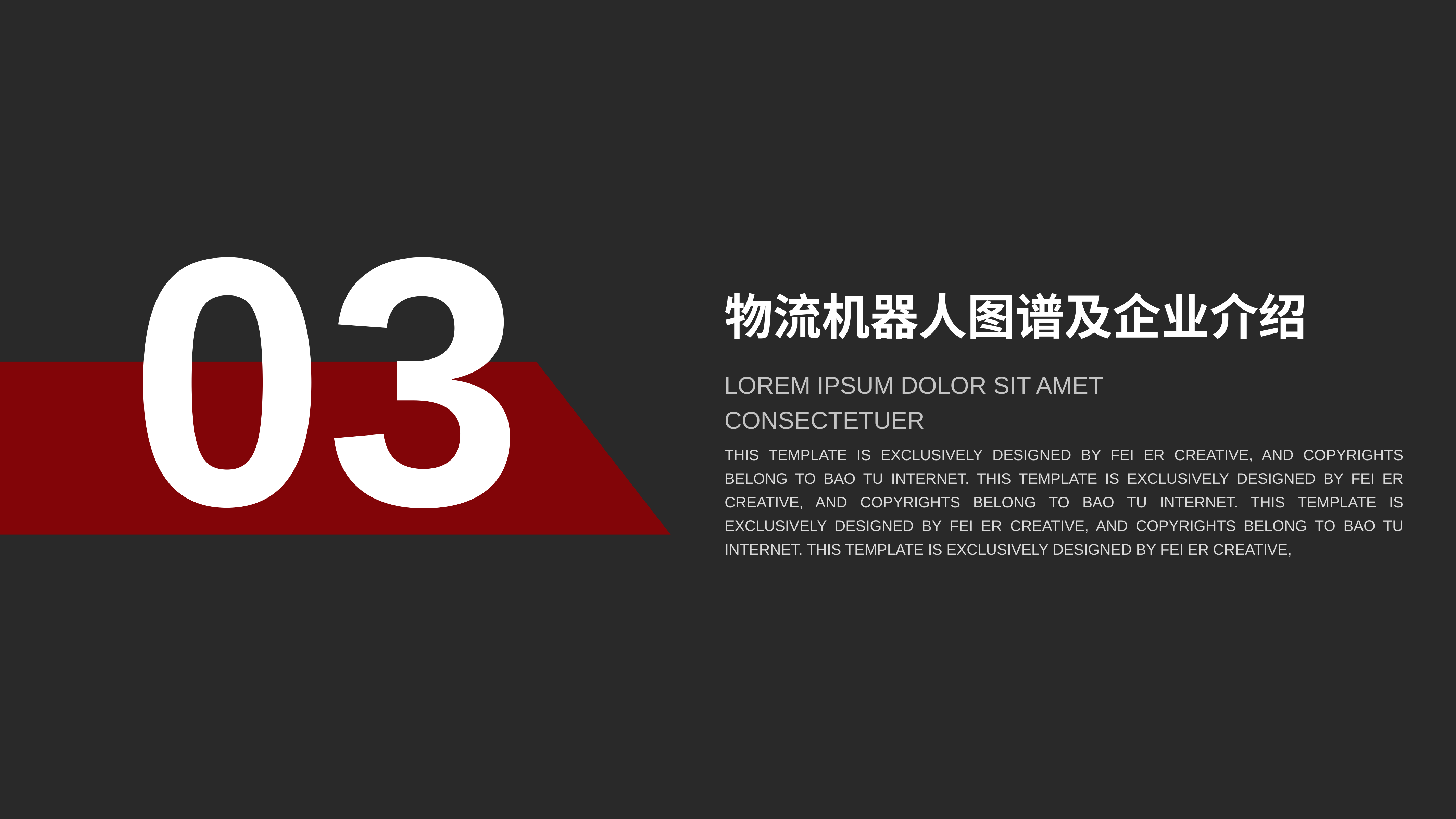

78
03
物流机器人图谱及企业介绍

LOREM IPSUM DOLOR SIT AMET  CONSECTETUER
THIS TEMPLATE IS EXCLUSIVELY DESIGNED BY FEI ER CREATIVE, AND COPYRIGHTS BELONG TO BAO TU INTERNET. THIS TEMPLATE IS EXCLUSIVELY DESIGNED BY FEI ER CREATIVE, AND COPYRIGHTS BELONG TO BAO TU INTERNET. THIS TEMPLATE IS EXCLUSIVELY DESIGNED BY FEI ER CREATIVE, AND COPYRIGHTS BELONG TO BAO TU INTERNET. THIS TEMPLATE IS EXCLUSIVELY DESIGNED BY FEI ER CREATIVE,